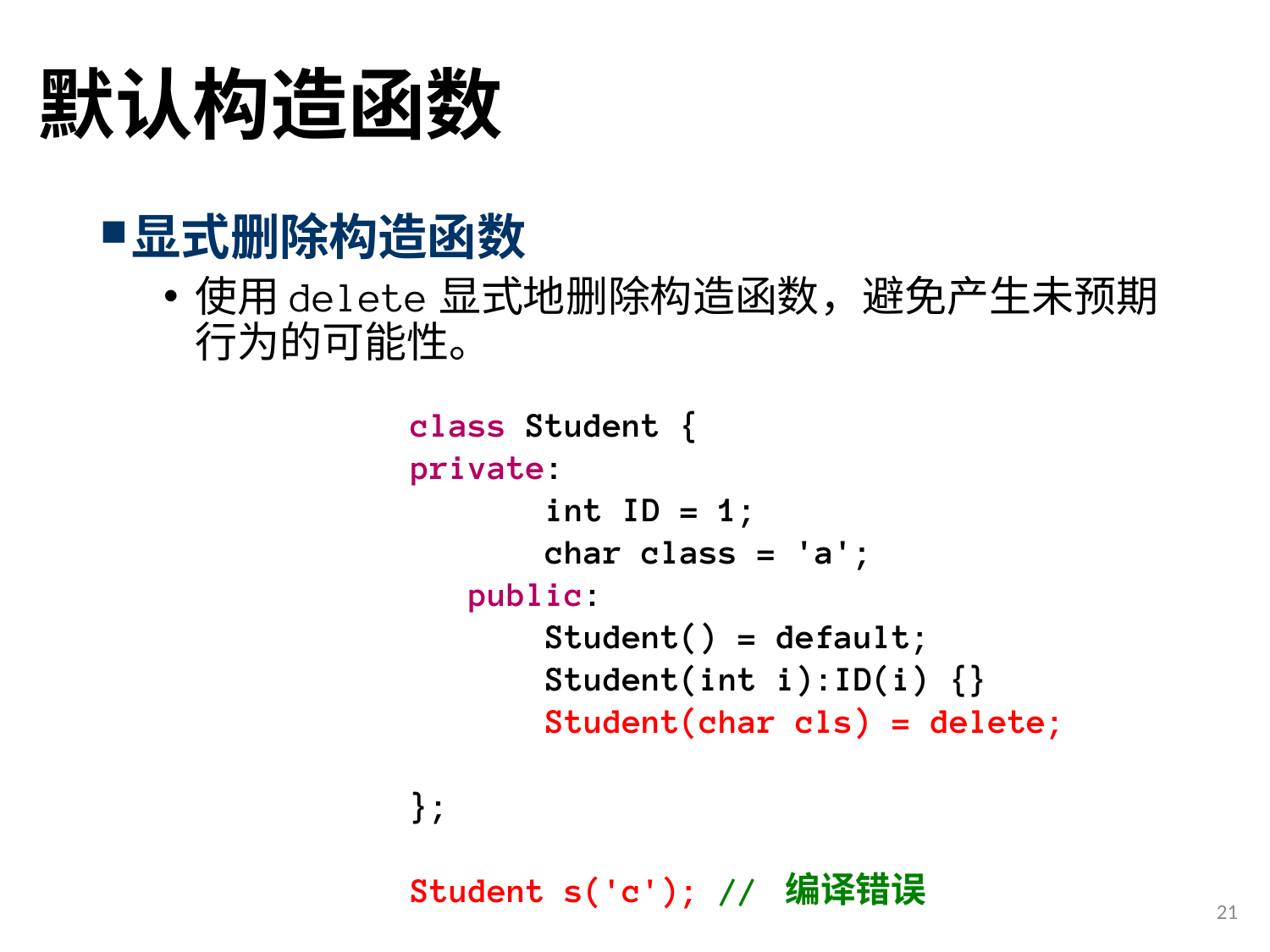

# 默认构造函数
显式删除构造函数
使用delete显式地删除构造函数，避免产生未预期行为的可能性。
class Student {
private:
       int ID = 1;
       char class = 'a';
   public:
       Student() = default;
       Student(int i):ID(i) {}
       Student(char cls) = delete;
};

Student s('c'); // 编译错误
21